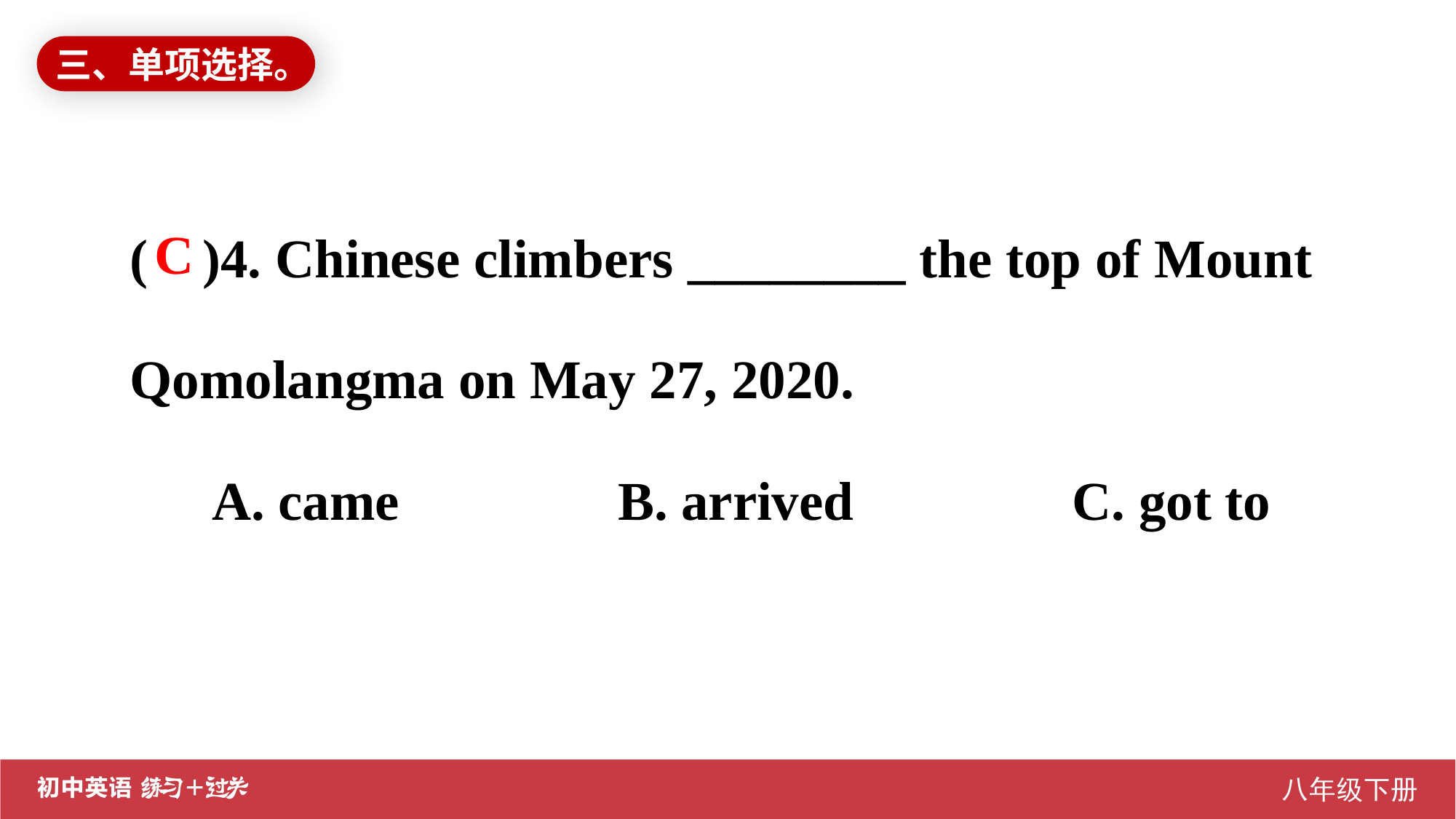

三、单项选择。
(    )4. Chinese climbers ________ the top of Mount Qomolangma on May 27, 2020.
      A. came                B. arrived                C. got to
C